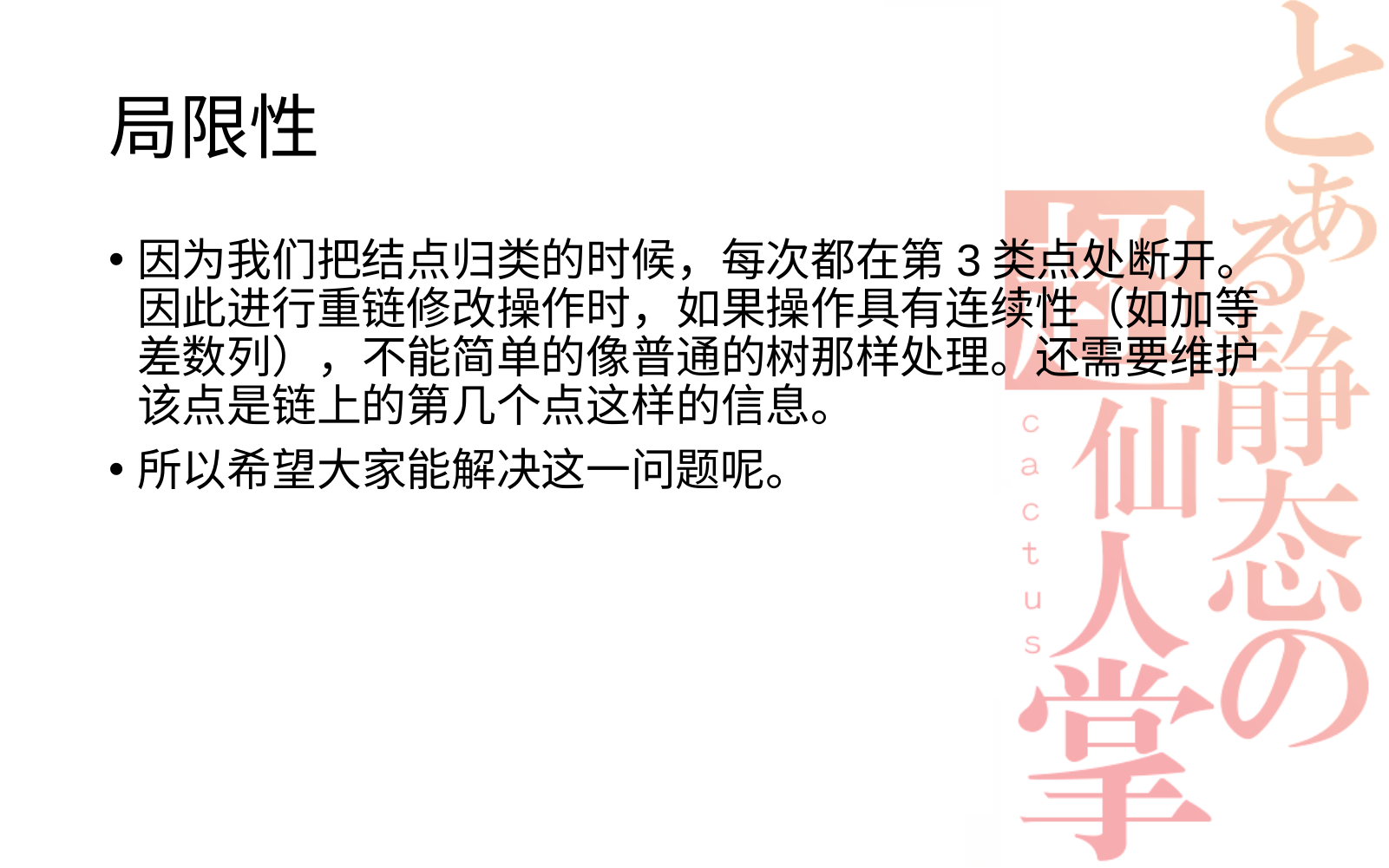

# 局限性
因为我们把结点归类的时候，每次都在第3类点处断开。因此进行重链修改操作时，如果操作具有连续性（如加等差数列），不能简单的像普通的树那样处理。还需要维护该点是链上的第几个点这样的信息。
所以希望大家能解决这一问题呢。